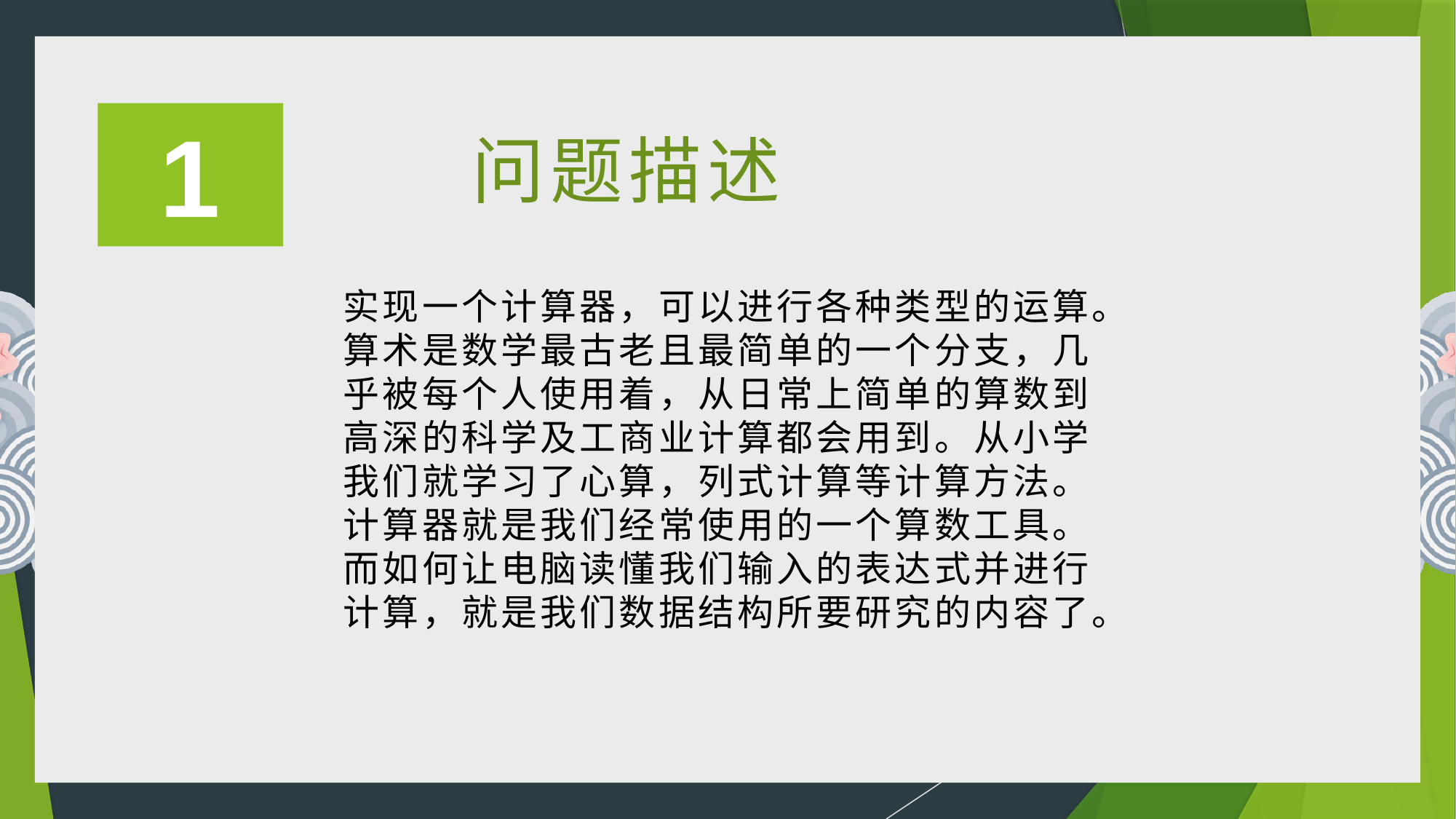

1
问题描述
实现一个计算器，可以进行各种类型的运算。算术是数学最古老且最简单的一个分支，几乎被每个人使用着，从日常上简单的算数到高深的科学及工商业计算都会用到。从小学我们就学习了心算，列式计算等计算方法。计算器就是我们经常使用的一个算数工具。而如何让电脑读懂我们输入的表达式并进行计算，就是我们数据结构所要研究的内容了。